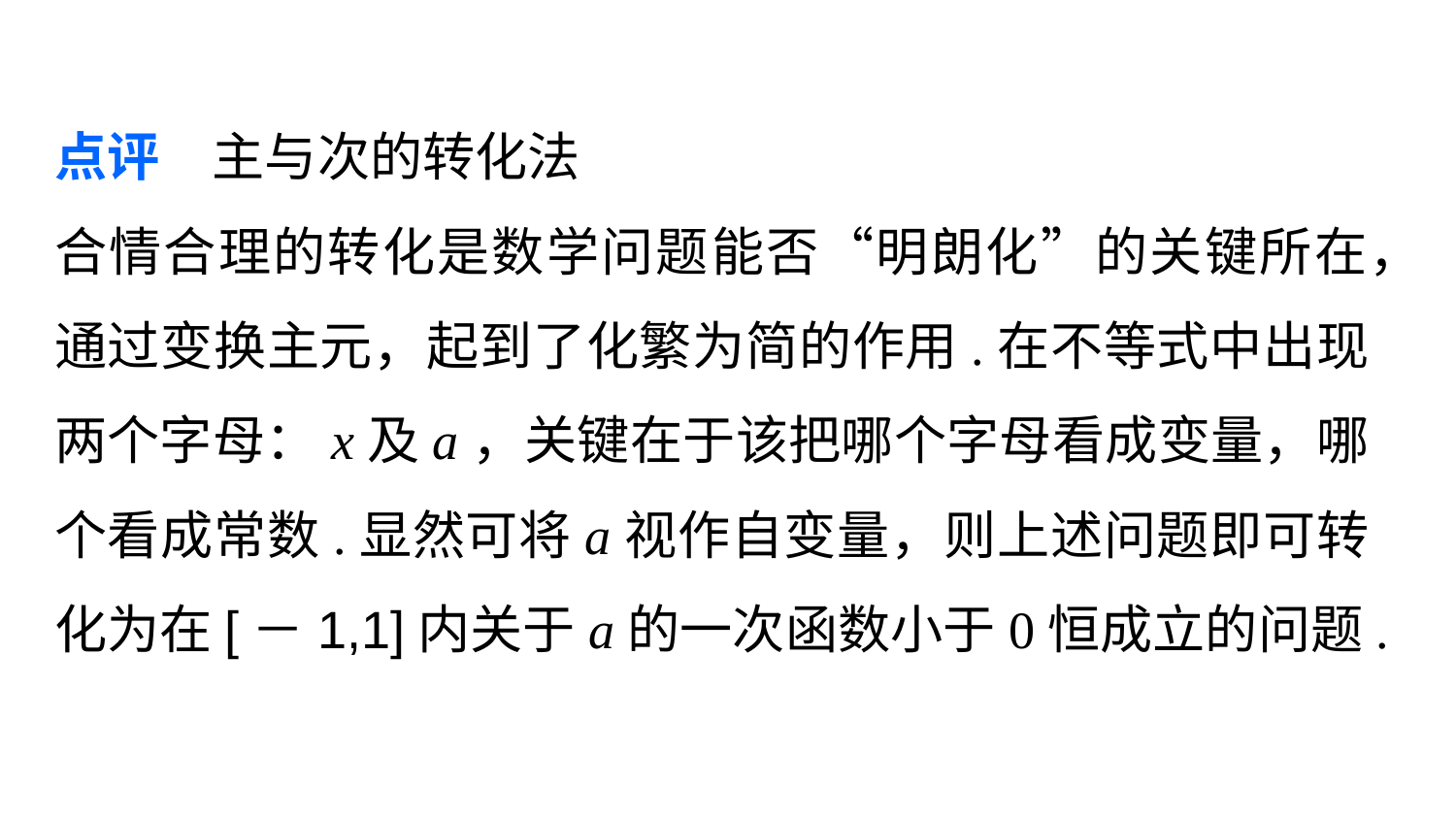

点评　主与次的转化法
合情合理的转化是数学问题能否“明朗化”的关键所在，通过变换主元，起到了化繁为简的作用.在不等式中出现两个字母：x及a，关键在于该把哪个字母看成变量，哪个看成常数.显然可将a视作自变量，则上述问题即可转化为在[－1,1]内关于a的一次函数小于0恒成立的问题.